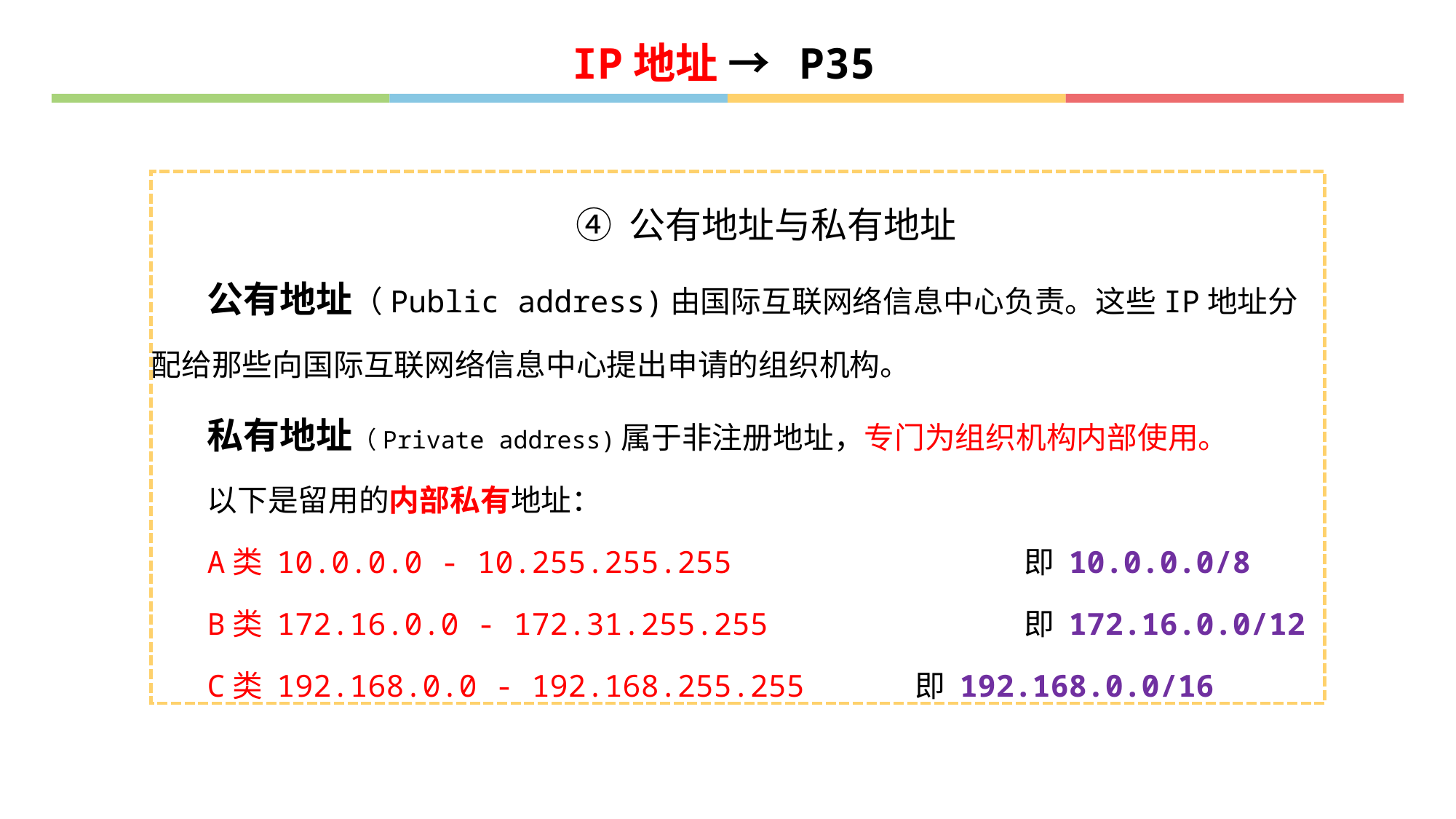

IP地址 →  P35
④ 公有地址与私有地址
公有地址（Public address)由国际互联网络信息中心负责。这些IP地址分配给那些向国际互联网络信息中心提出申请的组织机构。
私有地址（Private address)属于非注册地址，专门为组织机构内部使用。
以下是留用的内部私有地址：
A类 10.0.0.0 - 10.255.255.255     		即 10.0.0.0/8
B类 172.16.0.0 - 172.31.255.255			即 172.16.0.0/12
C类 192.168.0.0 - 192.168.255.255		即 192.168.0.0/16